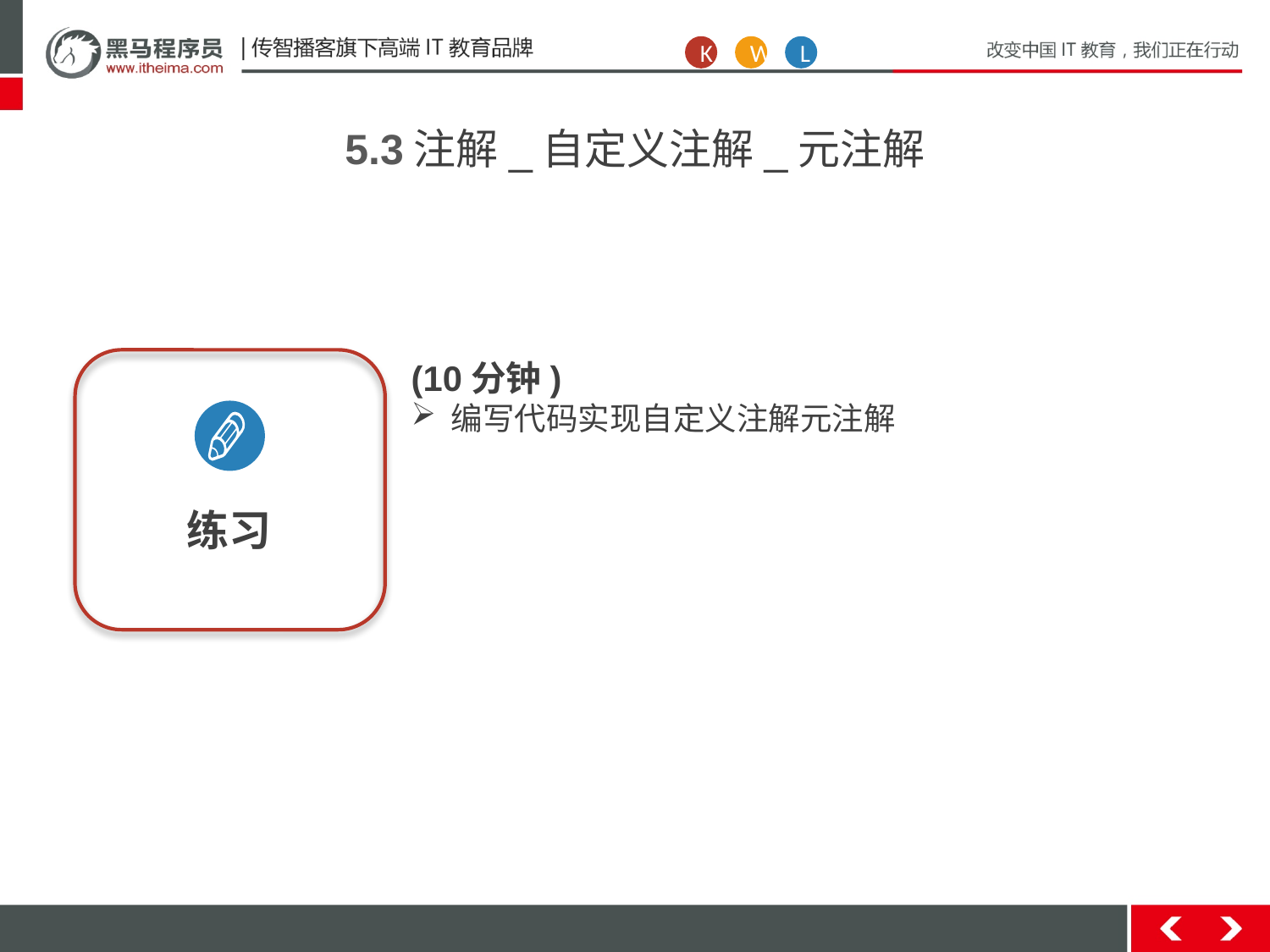

K
W
L
5.3注解_自定义注解_元注解

练习
(10分钟)
编写代码实现自定义注解元注解